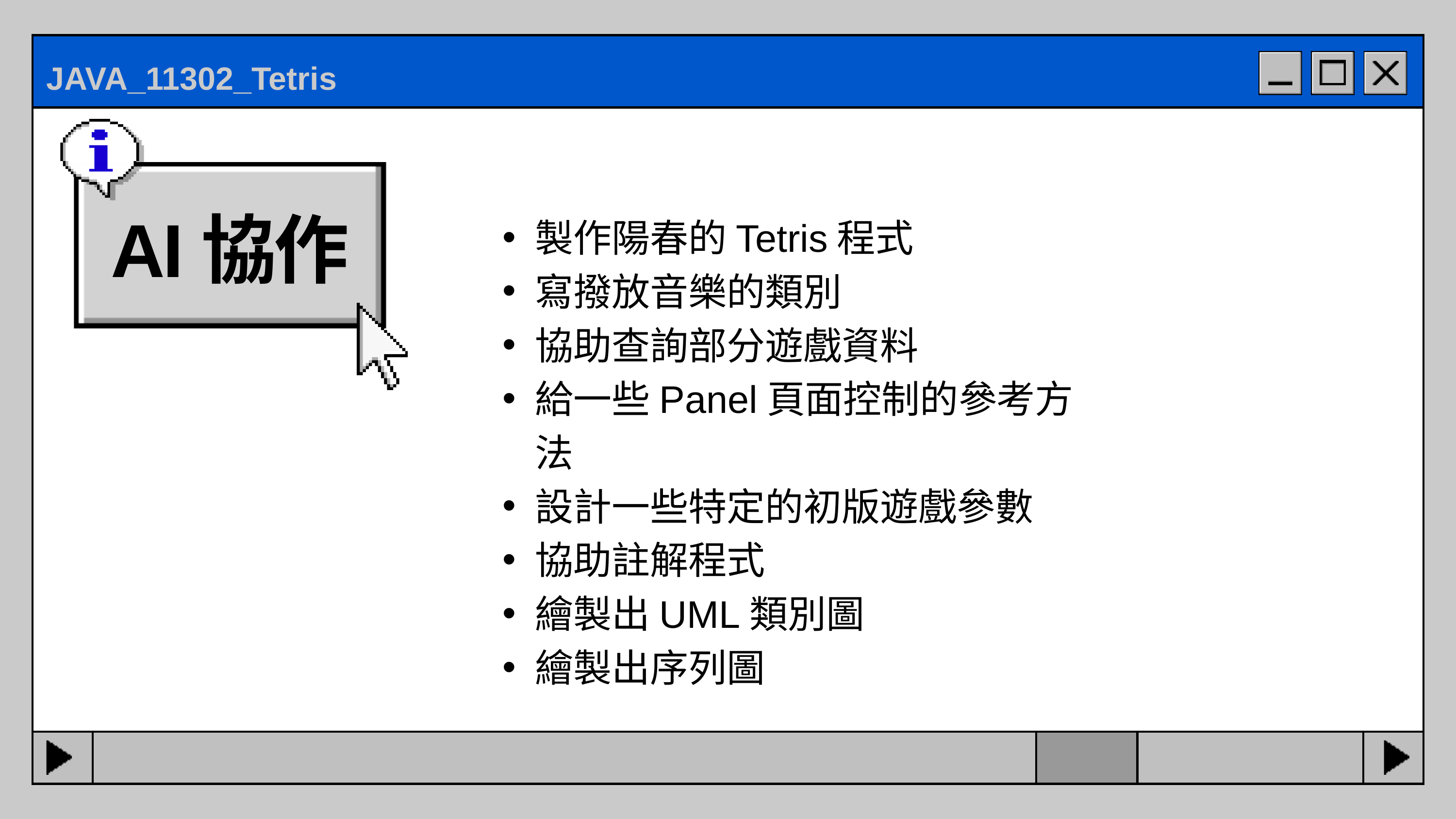

JAVA_11302_Tetris

製作陽春的Tetris程式
寫撥放音樂的類別
協助查詢部分遊戲資料
給一些Panel頁面控制的參考方法
設計一些特定的初版遊戲參數
協助註解程式
繪製出UML類別圖
繪製出序列圖
AI協作